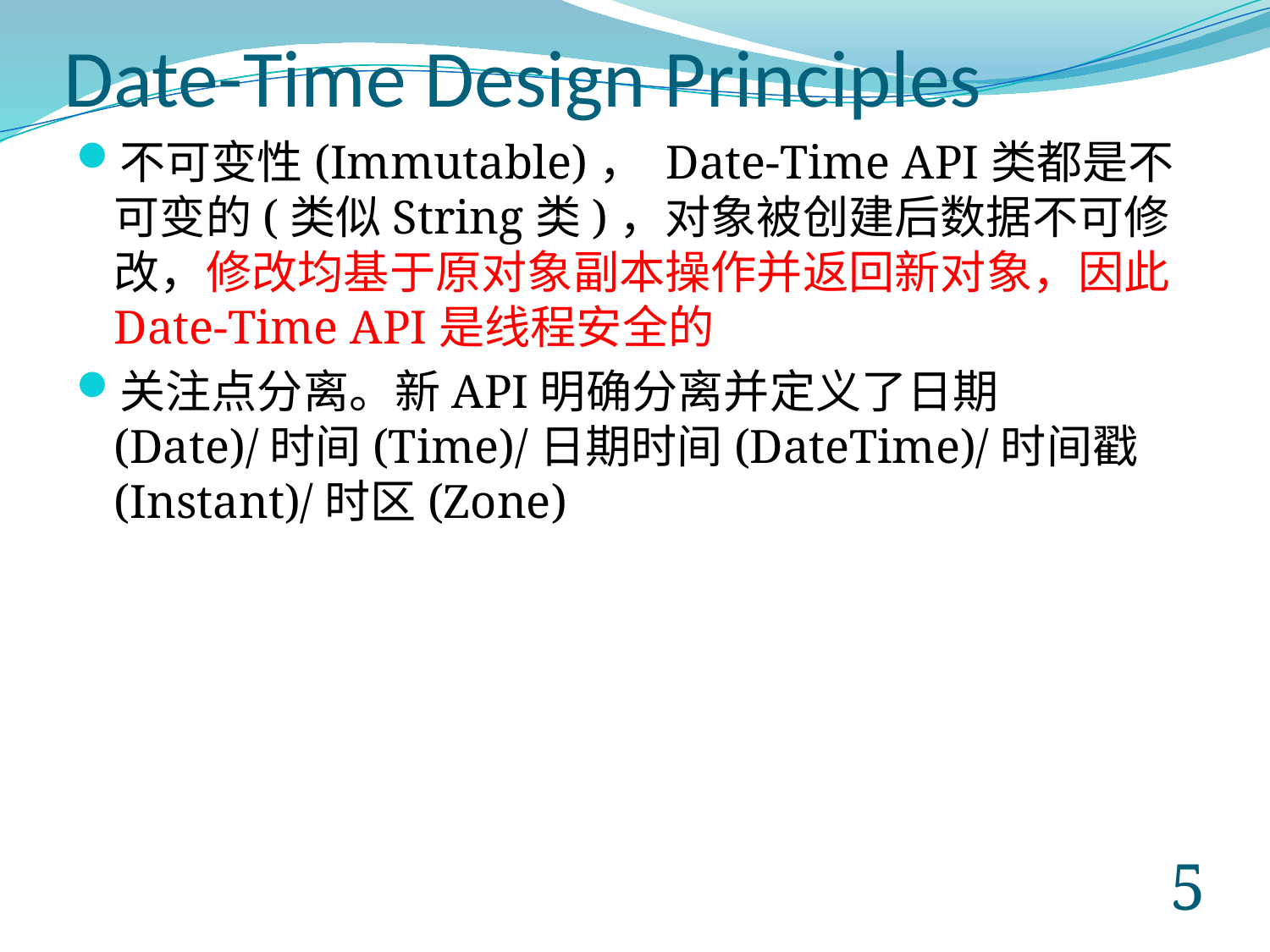

# Date-Time Design Principles
不可变性(Immutable)， Date-Time API类都是不可变的(类似String类)，对象被创建后数据不可修改，修改均基于原对象副本操作并返回新对象，因此Date-Time API是线程安全的
关注点分离。新API明确分离并定义了日期(Date)/时间(Time)/日期时间(DateTime)/时间戳(Instant)/时区(Zone)
5